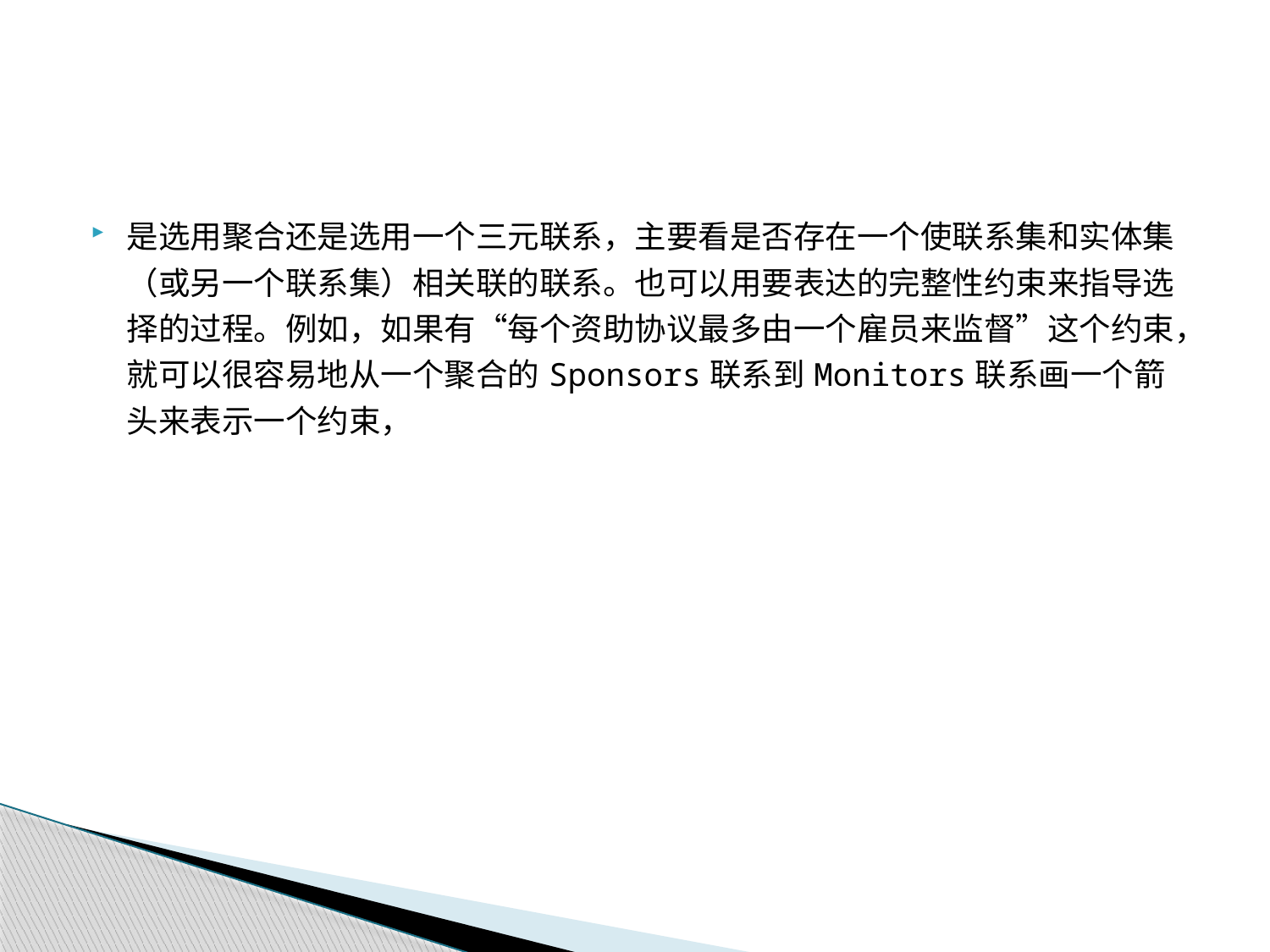

#
是选用聚合还是选用一个三元联系，主要看是否存在一个使联系集和实体集（或另一个联系集）相关联的联系。也可以用要表达的完整性约束来指导选择的过程。例如，如果有“每个资助协议最多由一个雇员来监督”这个约束，就可以很容易地从一个聚合的Sponsors联系到Monitors联系画一个箭头来表示一个约束，